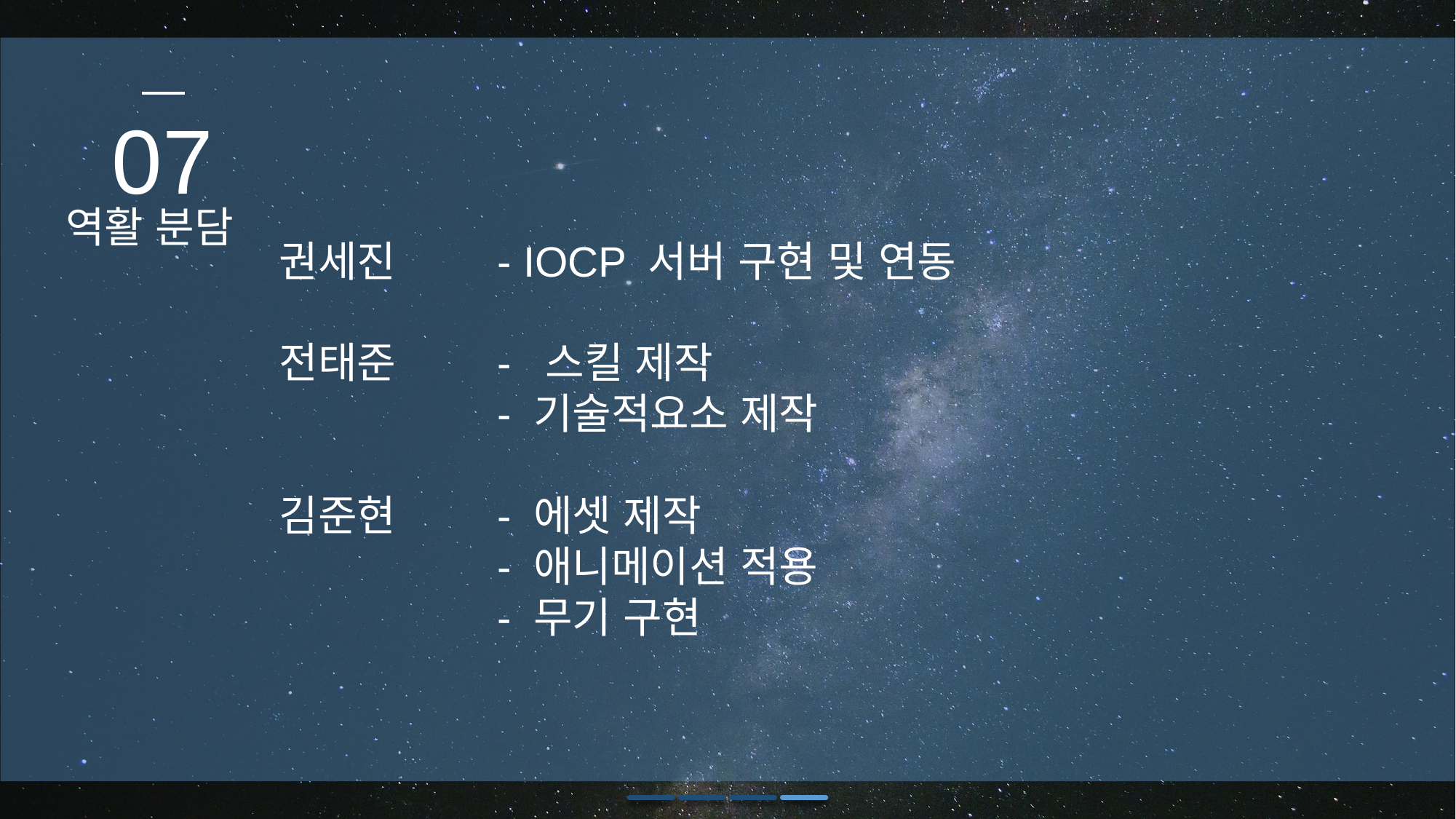

07
역활 분담
권세진 	- IOCP 서버 구현 및 연동

전태준 	-  스킬 제작
		- 기술적요소 제작

김준현	- 에셋 제작
		- 애니메이션 적용
		- 무기 구현